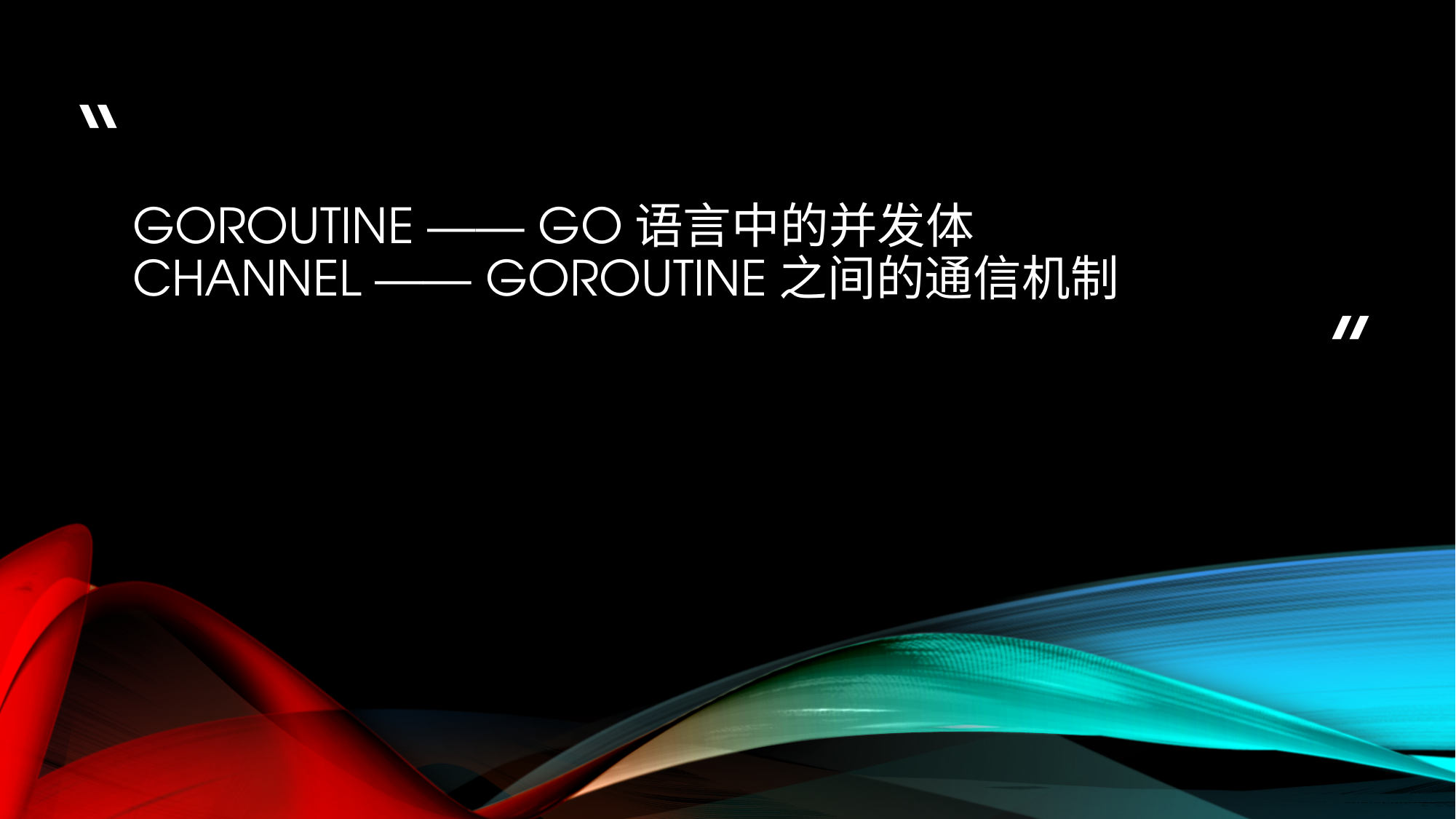

# Goroutine —— Go语言中的并发体 Channel —— Goroutine之间的通信机制